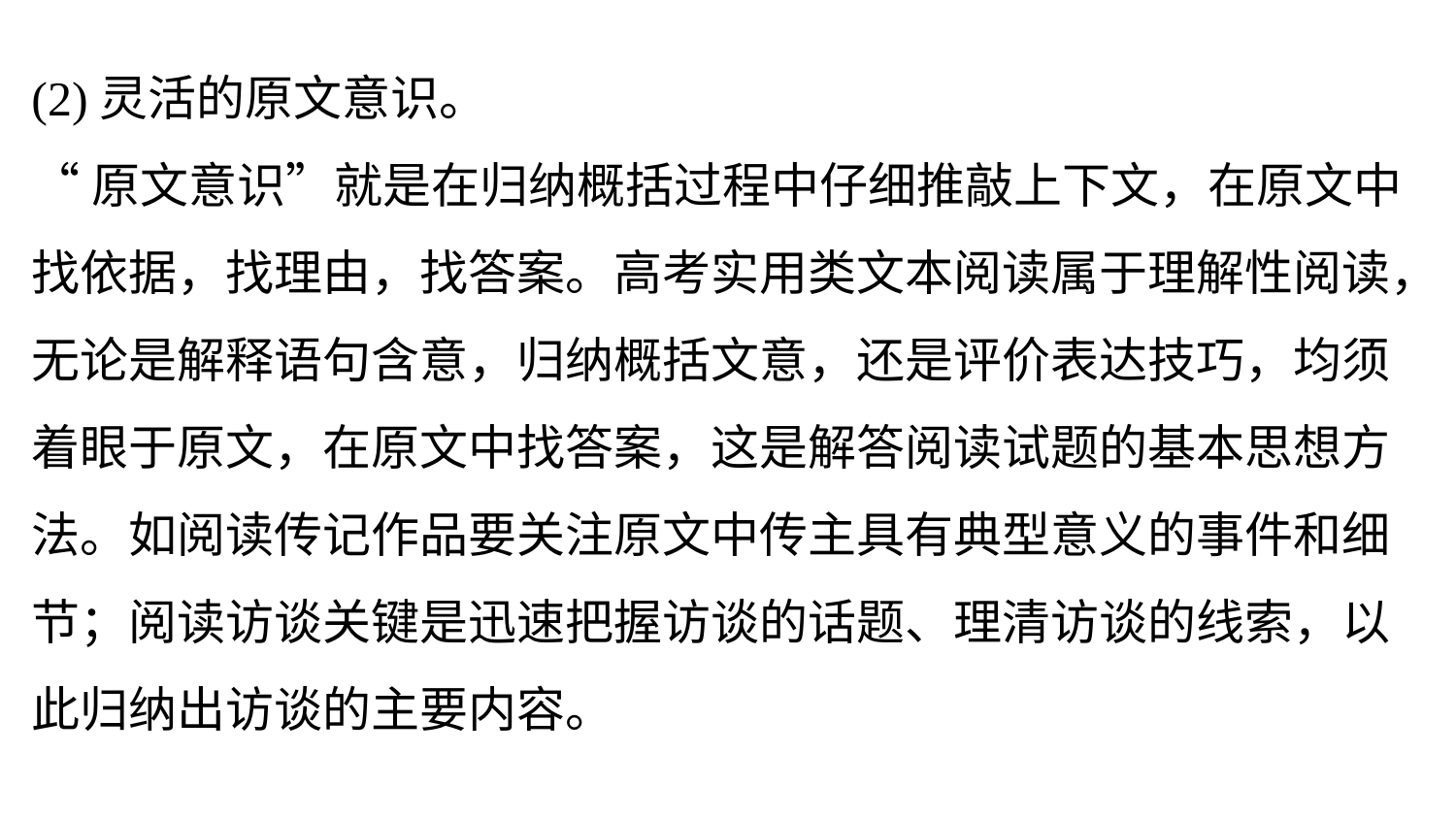

(2)灵活的原文意识。
“原文意识”就是在归纳概括过程中仔细推敲上下文，在原文中找依据，找理由，找答案。高考实用类文本阅读属于理解性阅读，无论是解释语句含意，归纳概括文意，还是评价表达技巧，均须着眼于原文，在原文中找答案，这是解答阅读试题的基本思想方法。如阅读传记作品要关注原文中传主具有典型意义的事件和细节；阅读访谈关键是迅速把握访谈的话题、理清访谈的线索，以此归纳出访谈的主要内容。